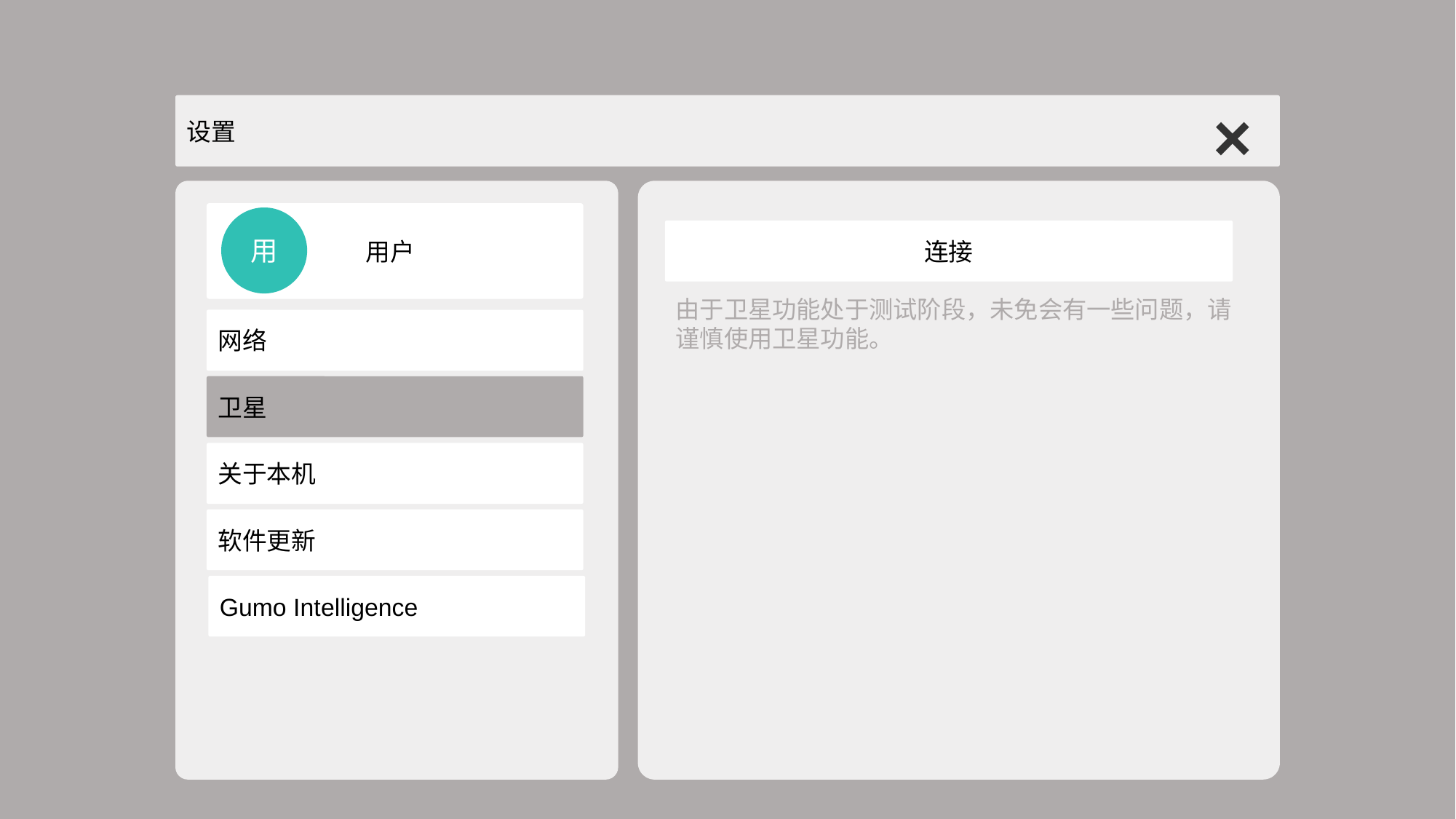

×
设置

	      用户
用
连接
由于卫星功能处于测试阶段，未免会有一些问题，请谨慎使用卫星功能。
网络
卫星
关于本机
软件更新
Gumo Intelligence